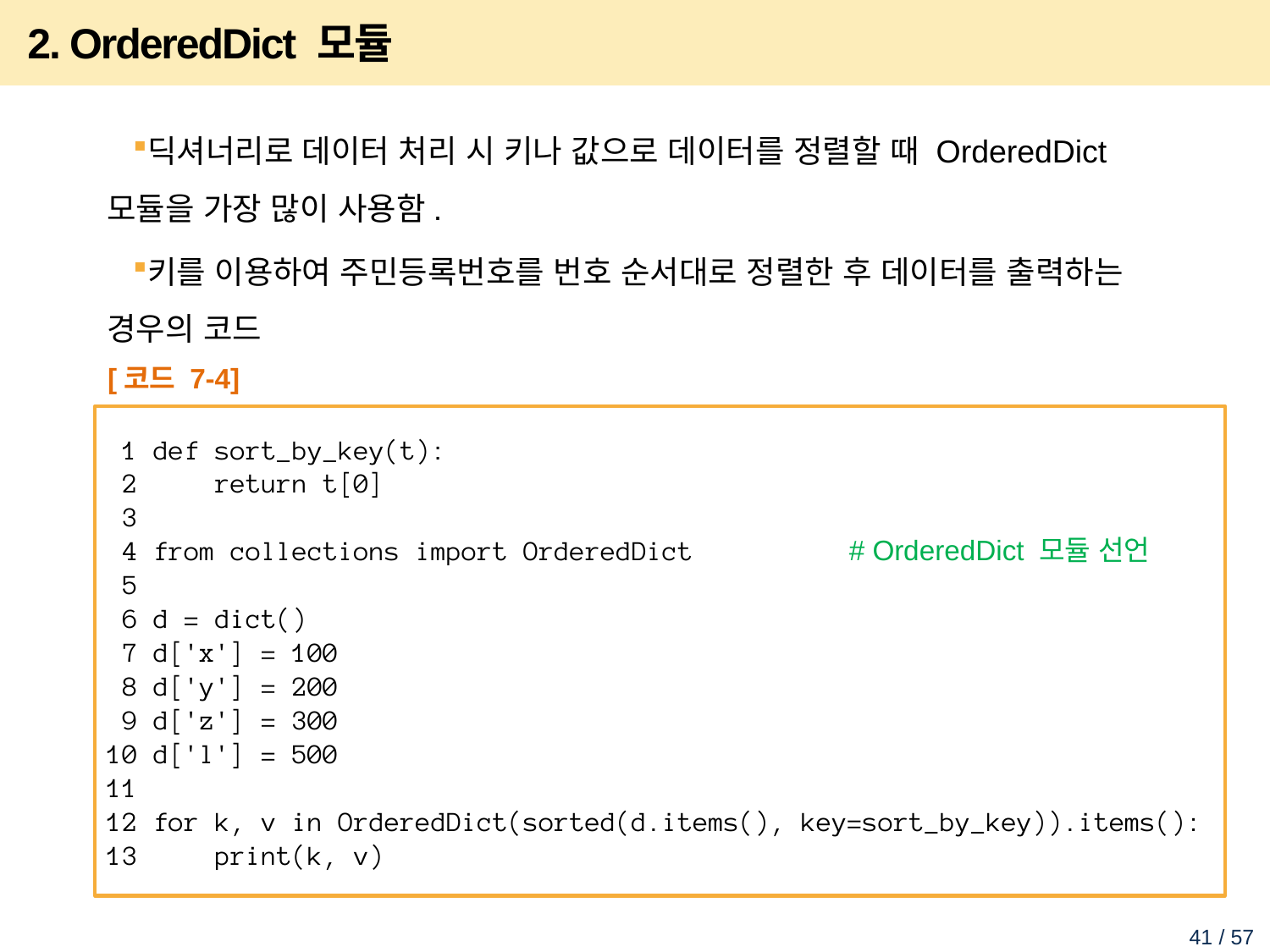

# 2. OrderedDict 모듈
딕셔너리로 데이터 처리 시 키나 값으로 데이터를 정렬할 때 OrderedDict 모듈을 가장 많이 사용함.
키를 이용하여 주민등록번호를 번호 순서대로 정렬한 후 데이터를 출력하는 경우의 코드

  - 어떤 컴퓨터든 상관없이 x, y, z, l의 순서대로 키-값 쌍이 출력됨

[코드 7-4]
 1 def sort_by_key(t):
 2     return t[0]
 3
 4 from collections import OrderedDict          # OrderedDict 모듈 선언
 5
 6 d = dict()
 7 d['x'] = 100
 8 d['y'] = 200
 9 d['z'] = 300
10 d['l'] = 500
11
12 for k, v in OrderedDict(sorted(d.items(), key=sort_by_key)).items():
13     print(k, v)